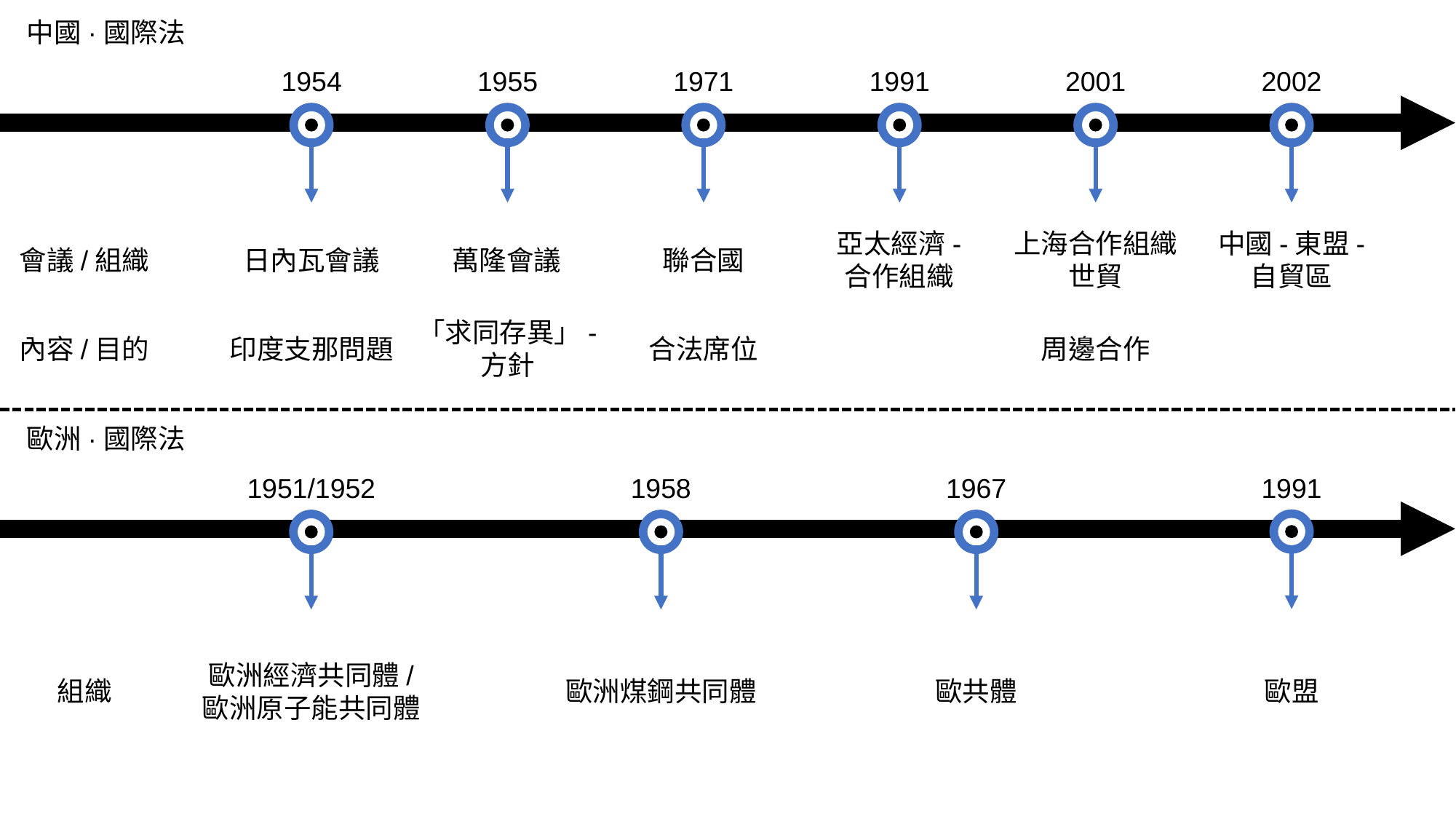

中國·國際法
1954

1955

1971

1991

2001

2002

亞太經濟-
合作組織
上海合作組織
世貿
中國-東盟-
自貿區
會議/組織
日內瓦會議
萬隆會議
聯合國
「求同存異」-
方針
內容/目的
印度支那問題
合法席位
周邊合作
歐洲·國際法
1991

1951/1952

1958

1967

歐洲經濟共同體/
歐洲原子能共同體
組織
歐洲煤鋼共同體
歐共體
歐盟